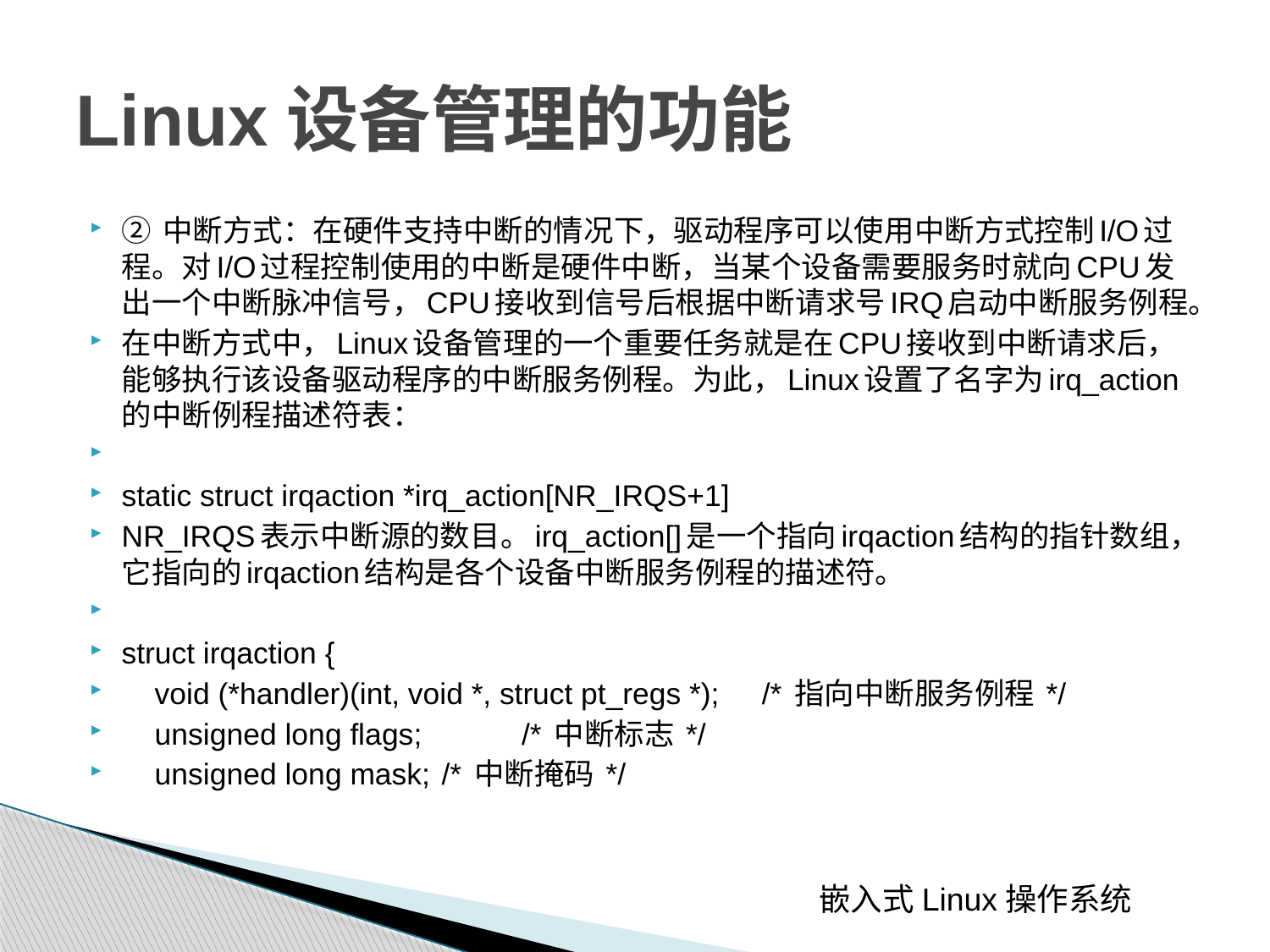

# Linux设备管理的功能
② 中断方式：在硬件支持中断的情况下，驱动程序可以使用中断方式控制I/O过程。对I/O过程控制使用的中断是硬件中断，当某个设备需要服务时就向CPU发出一个中断脉冲信号，CPU接收到信号后根据中断请求号IRQ启动中断服务例程。
在中断方式中，Linux设备管理的一个重要任务就是在CPU接收到中断请求后，能够执行该设备驱动程序的中断服务例程。为此，Linux设置了名字为irq_action的中断例程描述符表：

static struct irqaction *irq_action[NR_IRQS+1]
NR_IRQS表示中断源的数目。irq_action[]是一个指向irqaction结构的指针数组，它指向的irqaction结构是各个设备中断服务例程的描述符。

struct irqaction {
    void (*handler)(int, void *, struct pt_regs *);　	/* 指向中断服务例程 */
    unsigned long flags;     				/* 中断标志 */
    unsigned long mask; 				/* 中断掩码 */

         嵌入式Linux操作系统